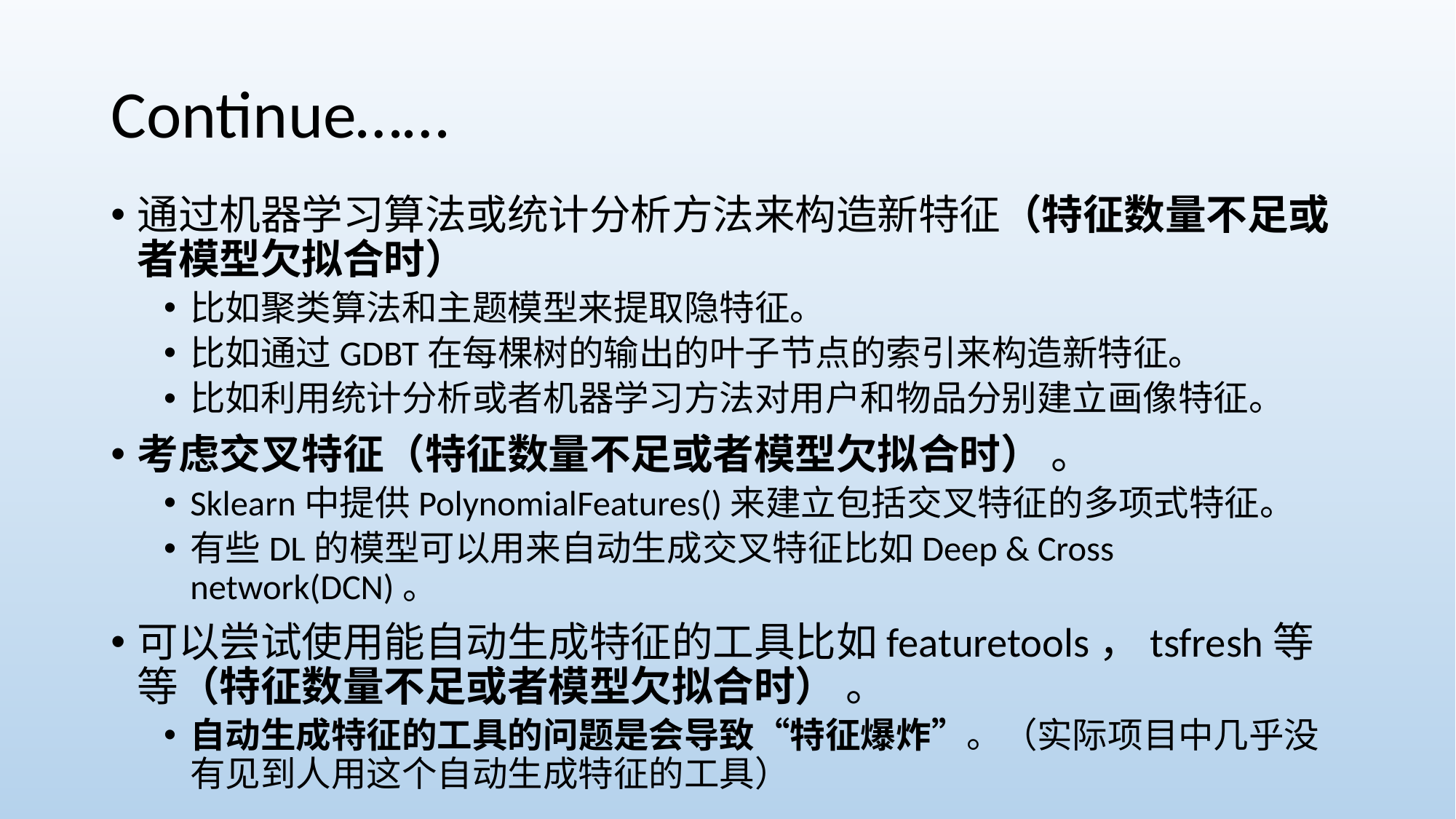

# Continue……
通过机器学习算法或统计分析方法来构造新特征（特征数量不足或者模型欠拟合时）
比如聚类算法和主题模型来提取隐特征。
比如通过GDBT在每棵树的输出的叶子节点的索引来构造新特征。
比如利用统计分析或者机器学习方法对用户和物品分别建立画像特征。
考虑交叉特征（特征数量不足或者模型欠拟合时） 。
Sklearn中提供PolynomialFeatures()来建立包括交叉特征的多项式特征。
有些DL的模型可以用来自动生成交叉特征比如Deep & Cross network(DCN)。
可以尝试使用能自动生成特征的工具比如featuretools，tsfresh等等（特征数量不足或者模型欠拟合时） 。
自动生成特征的工具的问题是会导致“特征爆炸”。（实际项目中几乎没有见到人用这个自动生成特征的工具）